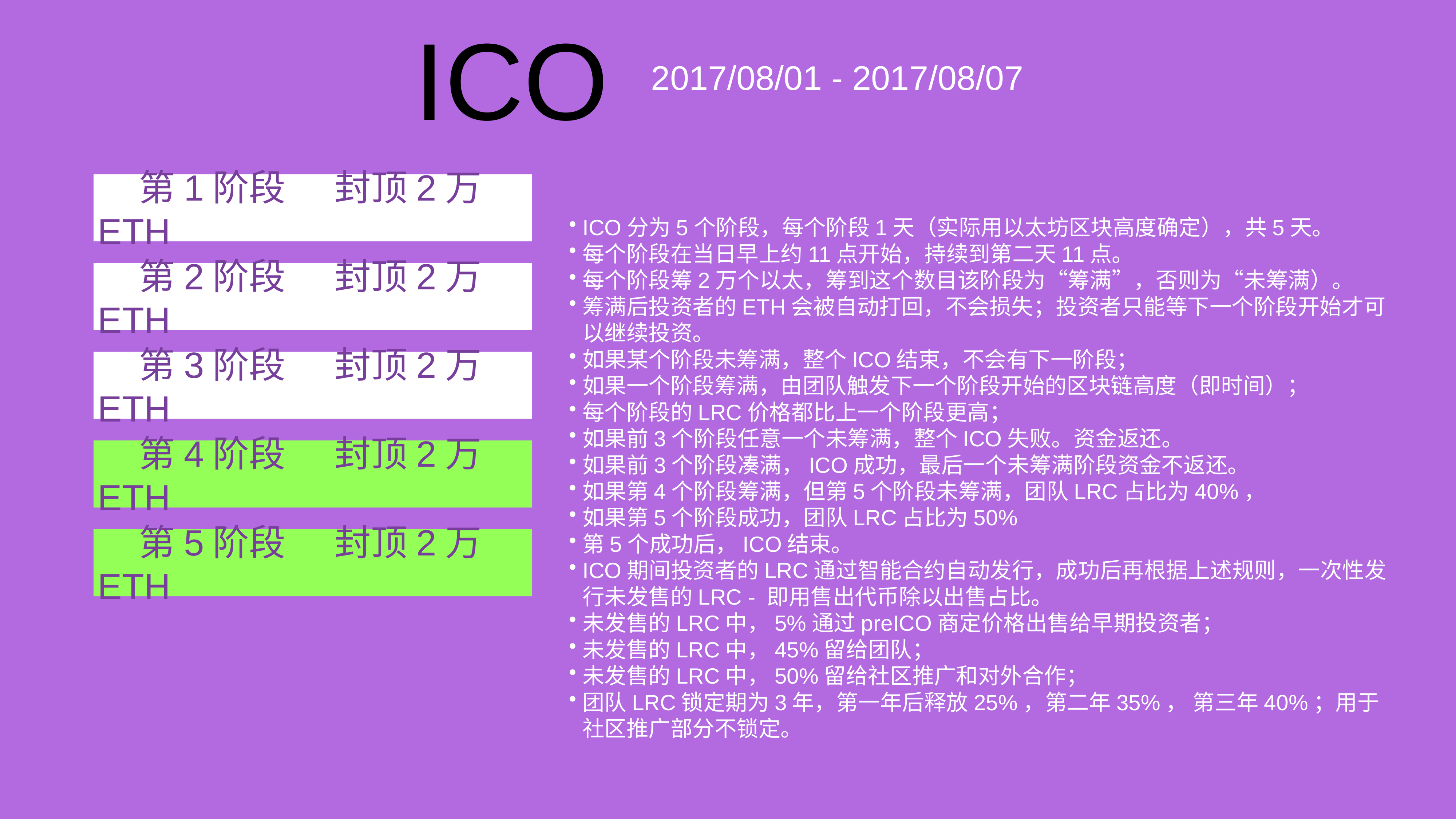

ICO
2017/08/01 - 2017/08/07
ICO分为5个阶段，每个阶段1天（实际用以太坊区块高度确定），共5天。
每个阶段在当日早上约11点开始，持续到第二天11点。
每个阶段筹2万个以太，筹到这个数目该阶段为“筹满”，否则为“未筹满）。
筹满后投资者的ETH会被自动打回，不会损失；投资者只能等下一个阶段开始才可以继续投资。
如果某个阶段未筹满，整个ICO结束，不会有下一阶段；
如果一个阶段筹满，由团队触发下一个阶段开始的区块链高度（即时间）；
每个阶段的LRC价格都比上一个阶段更高；
如果前3个阶段任意一个未筹满，整个ICO失败。资金返还。
如果前3个阶段凑满，ICO成功，最后一个未筹满阶段资金不返还。
如果第4个阶段筹满，但第5个阶段未筹满，团队LRC占比为40%，
如果第5个阶段成功，团队LRC占比为50%
第5个成功后，ICO结束。
ICO期间投资者的LRC通过智能合约自动发行，成功后再根据上述规则，一次性发行未发售的LRC - 即用售出代币除以出售占比。
未发售的LRC中，5%通过preICO商定价格出售给早期投资者；
未发售的LRC中，45%留给团队；
未发售的LRC中，50%留给社区推广和对外合作；
团队LRC锁定期为3年，第一年后释放25%，第二年35%， 第三年40%；用于社区推广部分不锁定。
第1阶段      封顶2万ETH
第2阶段      封顶2万ETH
$5B
第3阶段      封顶2万ETH
24-Hour Trade Volume
on Global Exchanges
第4阶段      封顶2万ETH
第5阶段      封顶2万ETH